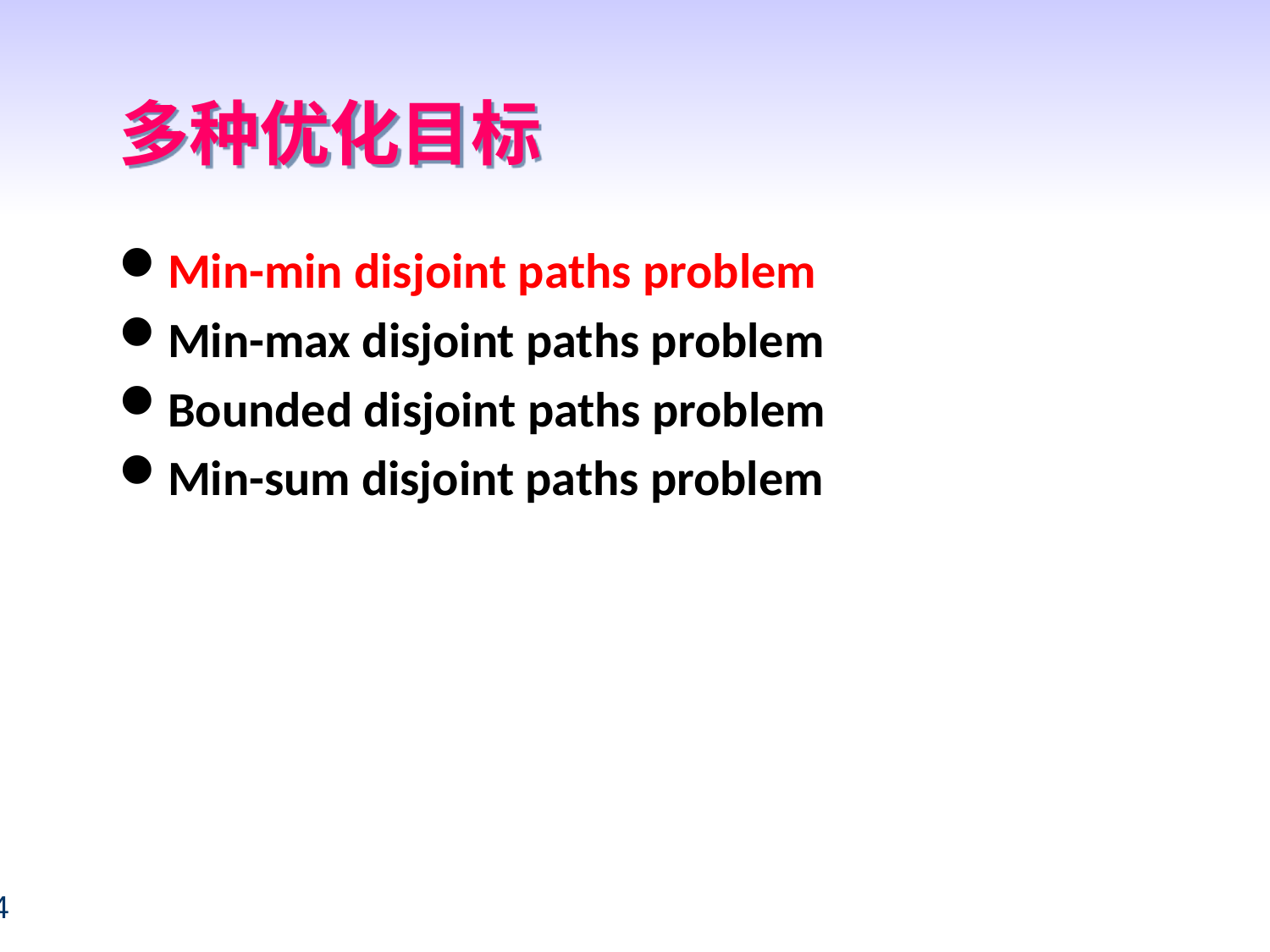

# 多种优化目标
Min-min disjoint paths problem
Min-max disjoint paths problem
Bounded disjoint paths problem
Min-sum disjoint paths problem